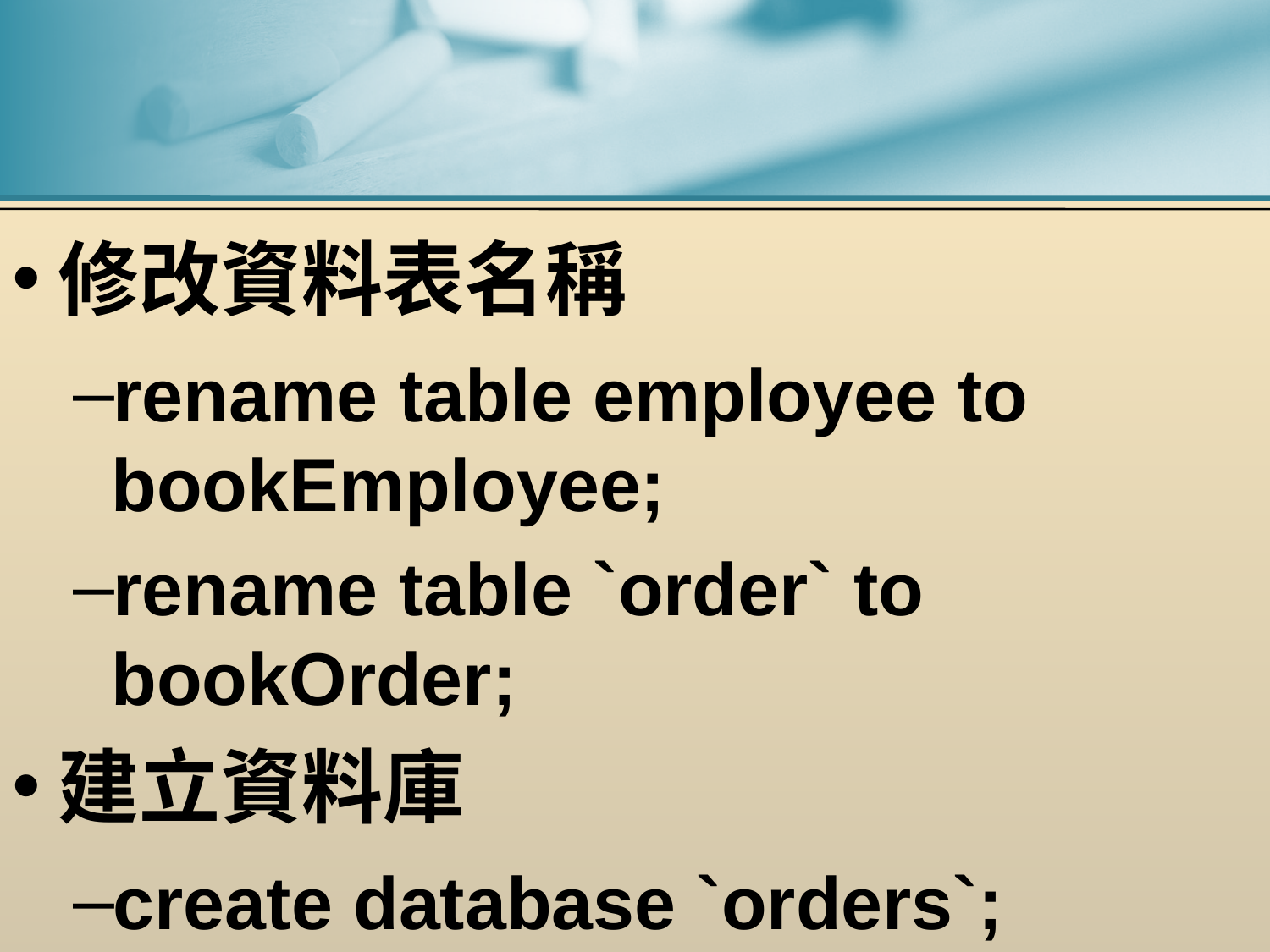

#
修改資料表名稱
rename table employee to bookEmployee;
rename table `order` to bookOrder;
建立資料庫
create database `orders`;